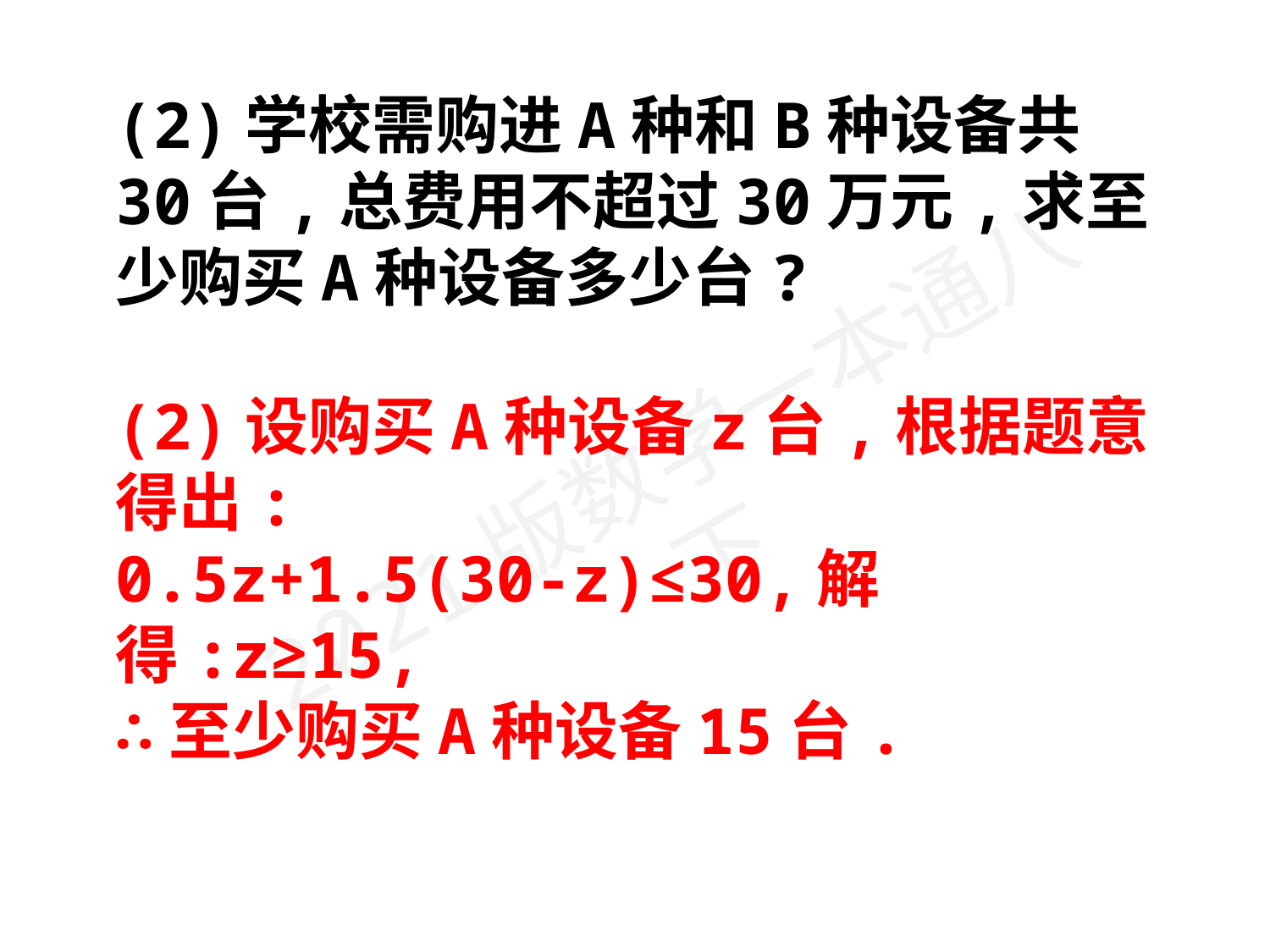

(2)学校需购进A种和B种设备共30台,总费用不超过30万元,求至少购买A种设备多少台?
(2)设购买A种设备z台,根据题意得出:
0.5z+1.5(30-z)≤30,解得:z≥15,
∴至少购买A种设备15台.